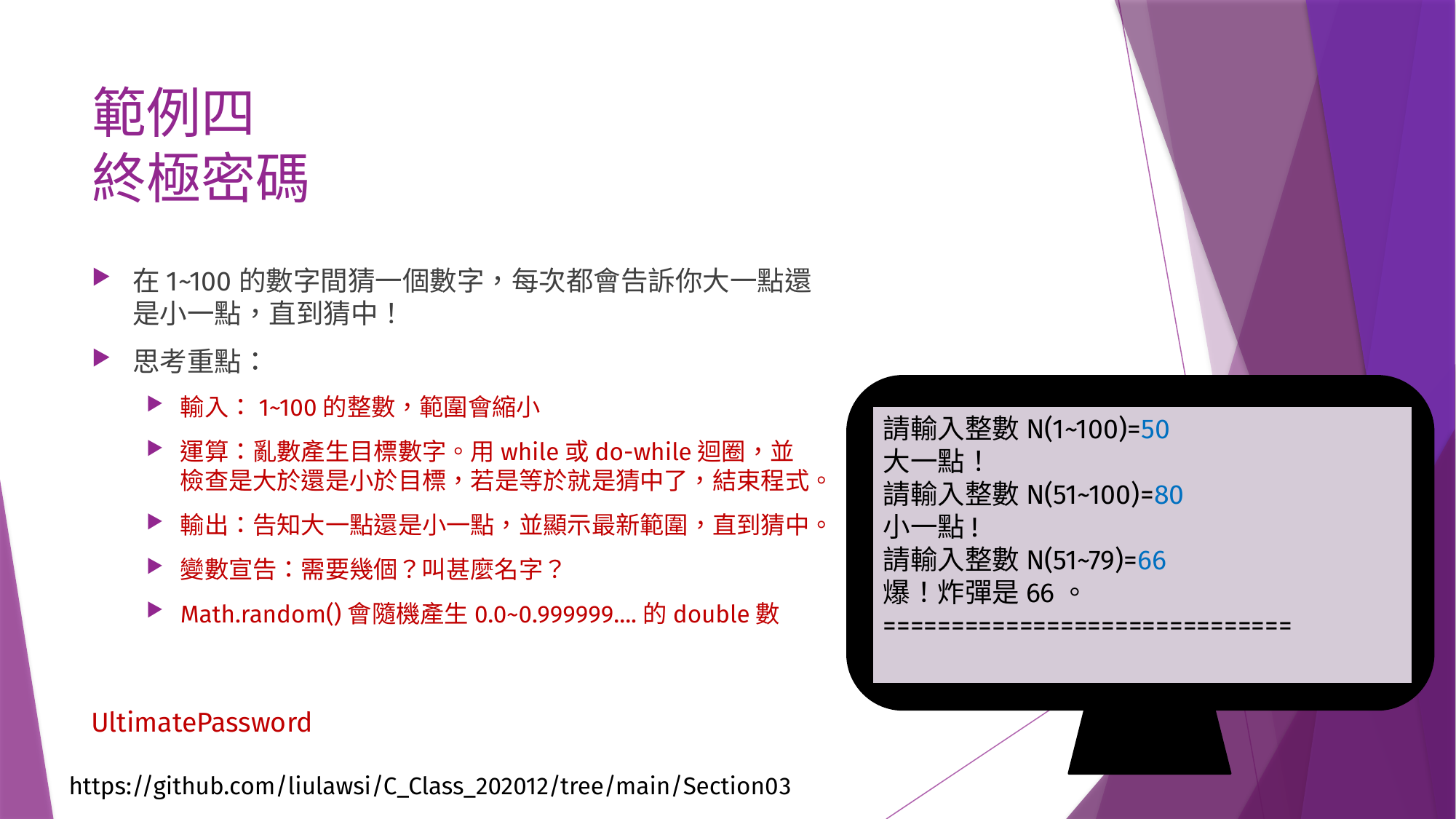

# 範例四 終極密碼
在1~100的數字間猜一個數字，每次都會告訴你大一點還是小一點，直到猜中！
思考重點：
輸入：1~100的整數，範圍會縮小
運算：亂數產生目標數字。用while或do-while迴圈，並檢查是大於還是小於目標，若是等於就是猜中了，結束程式。
輸出：告知大一點還是小一點，並顯示最新範圍，直到猜中。
變數宣告：需要幾個？叫甚麼名字？
Math.random()會隨機產生0.0~0.999999....的double數

請輸入整數N(1~100)=50
大一點！
請輸入整數N(51~100)=80
小一點!
請輸入整數N(51~79)=66
爆！炸彈是66。
==============================

UltimatePassword